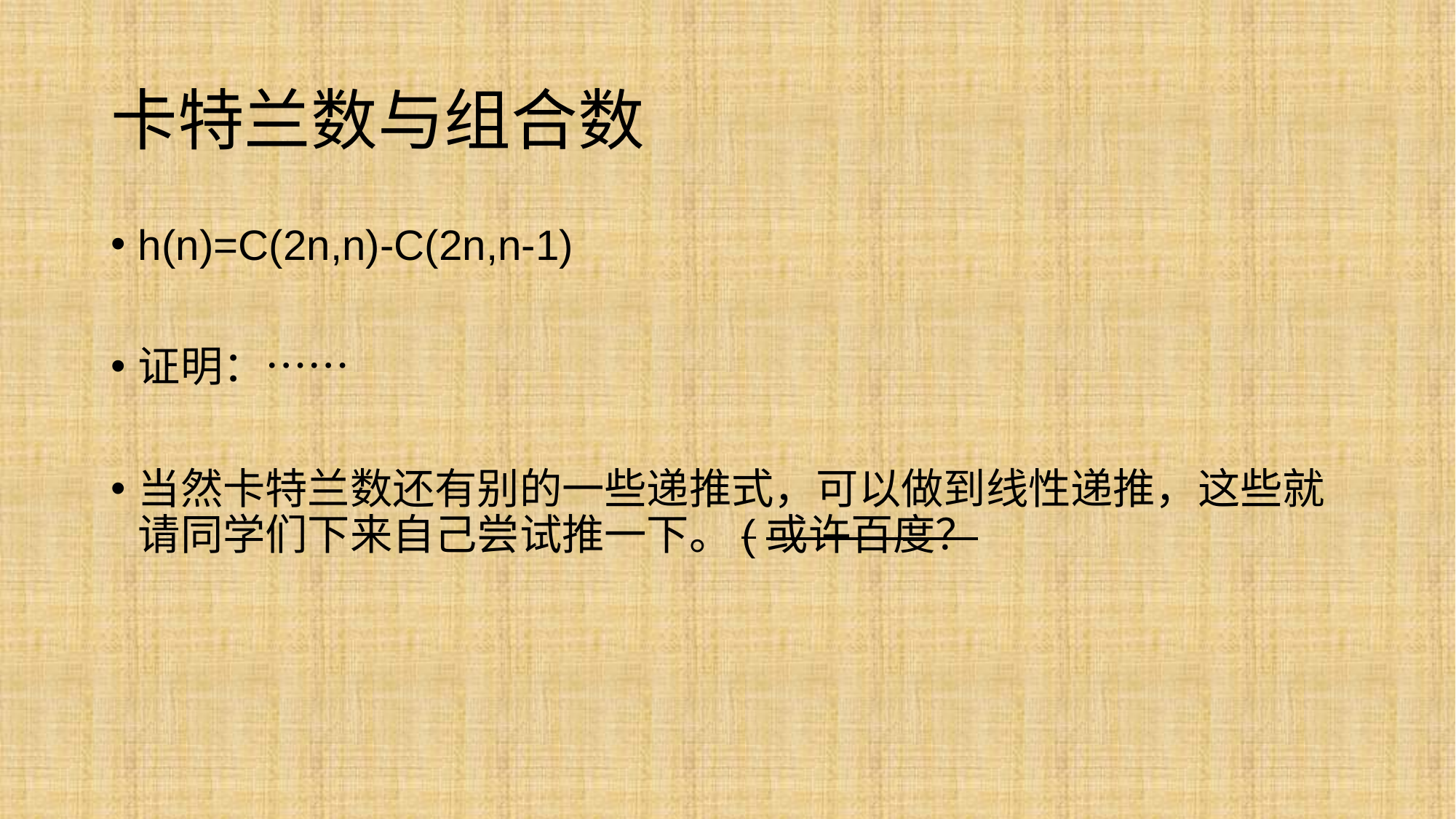

# 卡特兰数与组合数
h(n)=C(2n,n)-C(2n,n-1)

证明：……

当然卡特兰数还有别的一些递推式，可以做到线性递推，这些就请同学们下来自己尝试推一下。(或许百度？